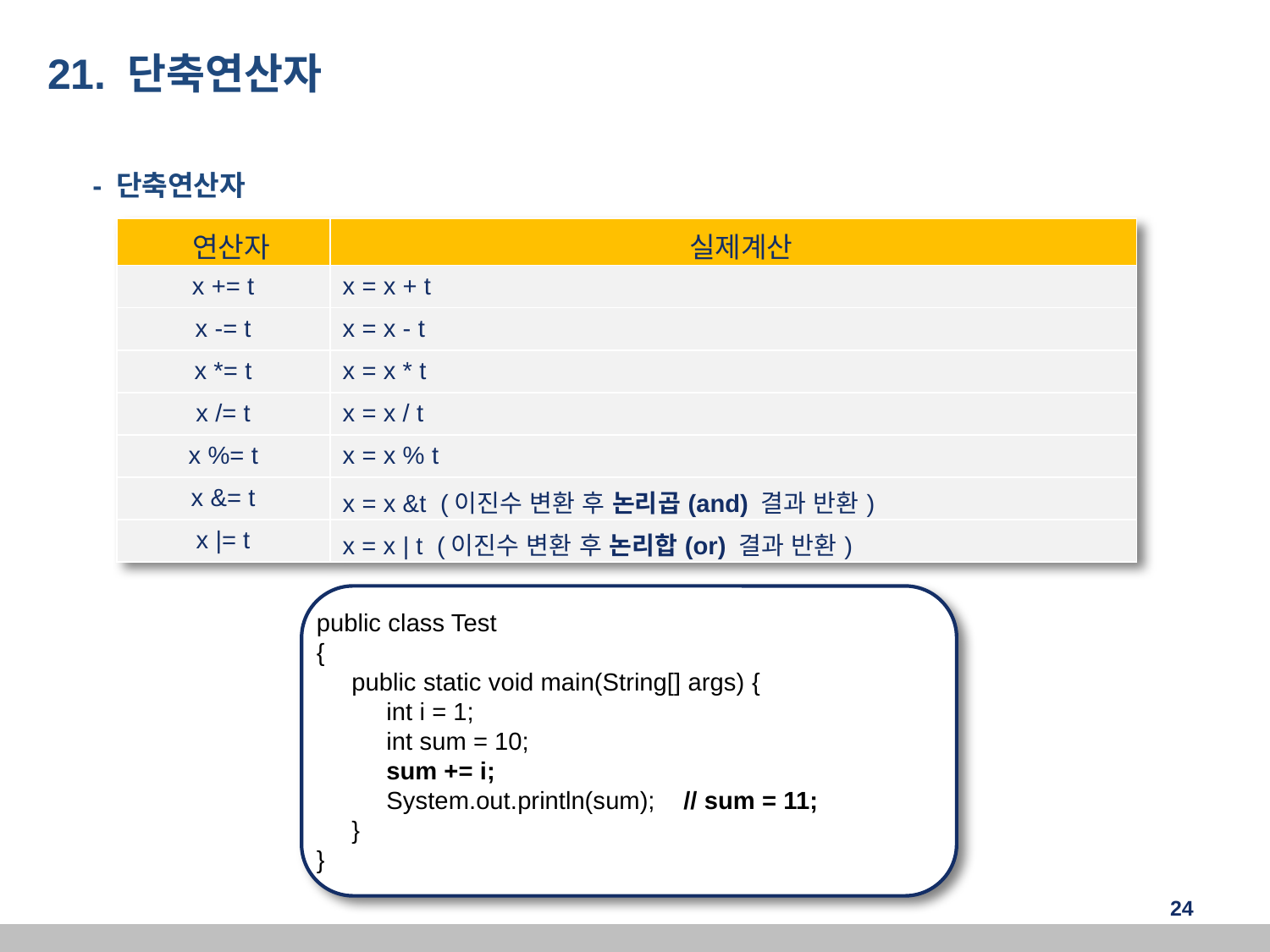

21. 단축연산자
- 단축연산자
| 연산자 | 실제계산 |
| --- | --- |
| x += t | x = x + t |
| x -= t | x = x - t |
| x \*= t | x = x \* t |
| x /= t | x = x / t |
| x %= t | x = x % t |
| x &= t | x = x &t (이진수 변환 후 논리곱(and) 결과 반환) |
| x |= t | x = x | t (이진수 변환 후 논리합(or) 결과 반환) |
public class Test
{
     public static void main(String[] args) {
          int i = 1;
          int sum = 10;
          sum += i;
          System.out.println(sum);    // sum = 11;
     }
}
24